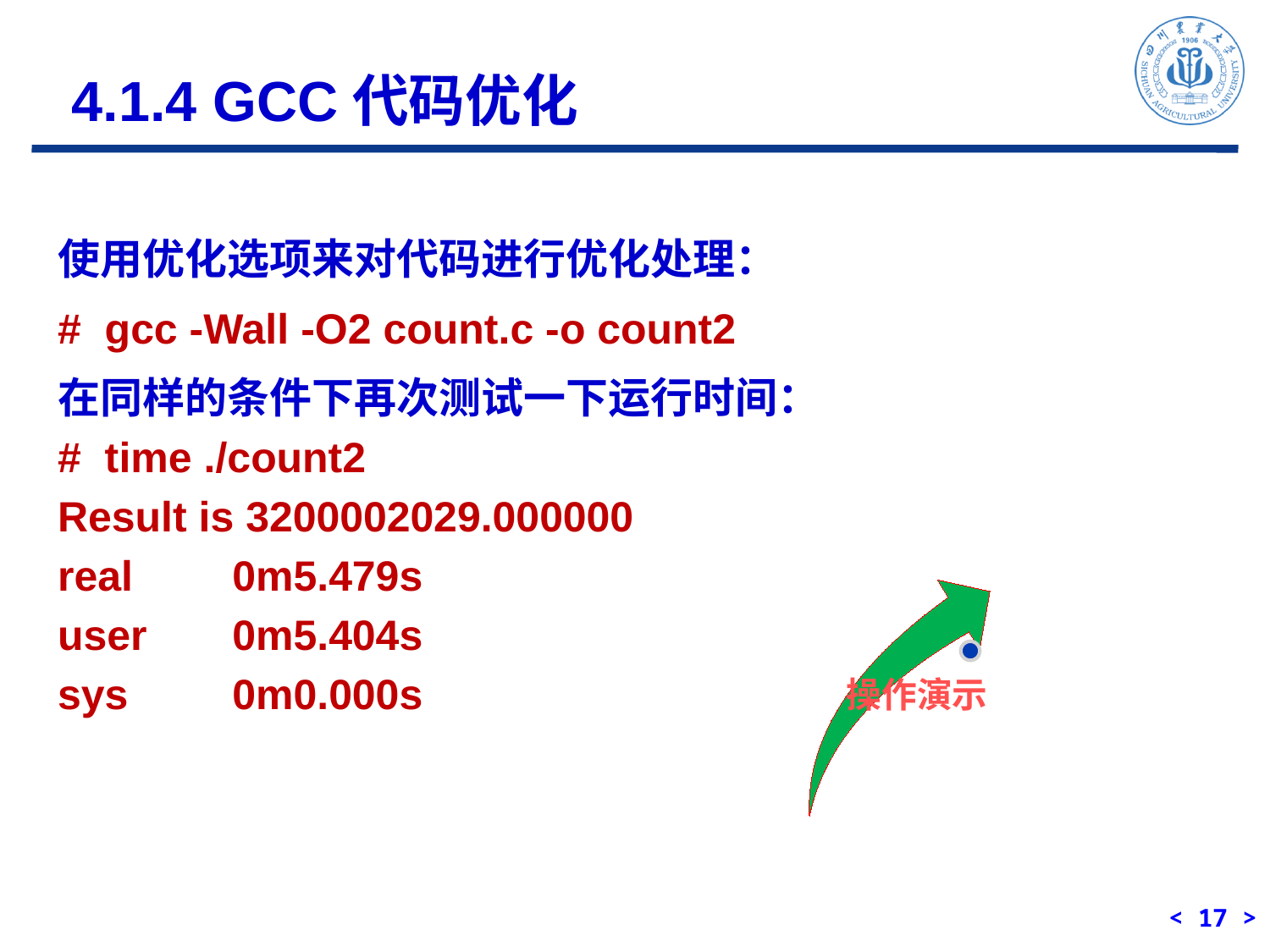

4.1.4 GCC代码优化
使用优化选项来对代码进行优化处理：
#  gcc -Wall -O2 count.c -o count2
在同样的条件下再次测试一下运行时间：
#  time ./count2
Result is 3200002029.000000
real	0m5.479s
user	0m5.404s
sys 	0m0.000s
操作演示